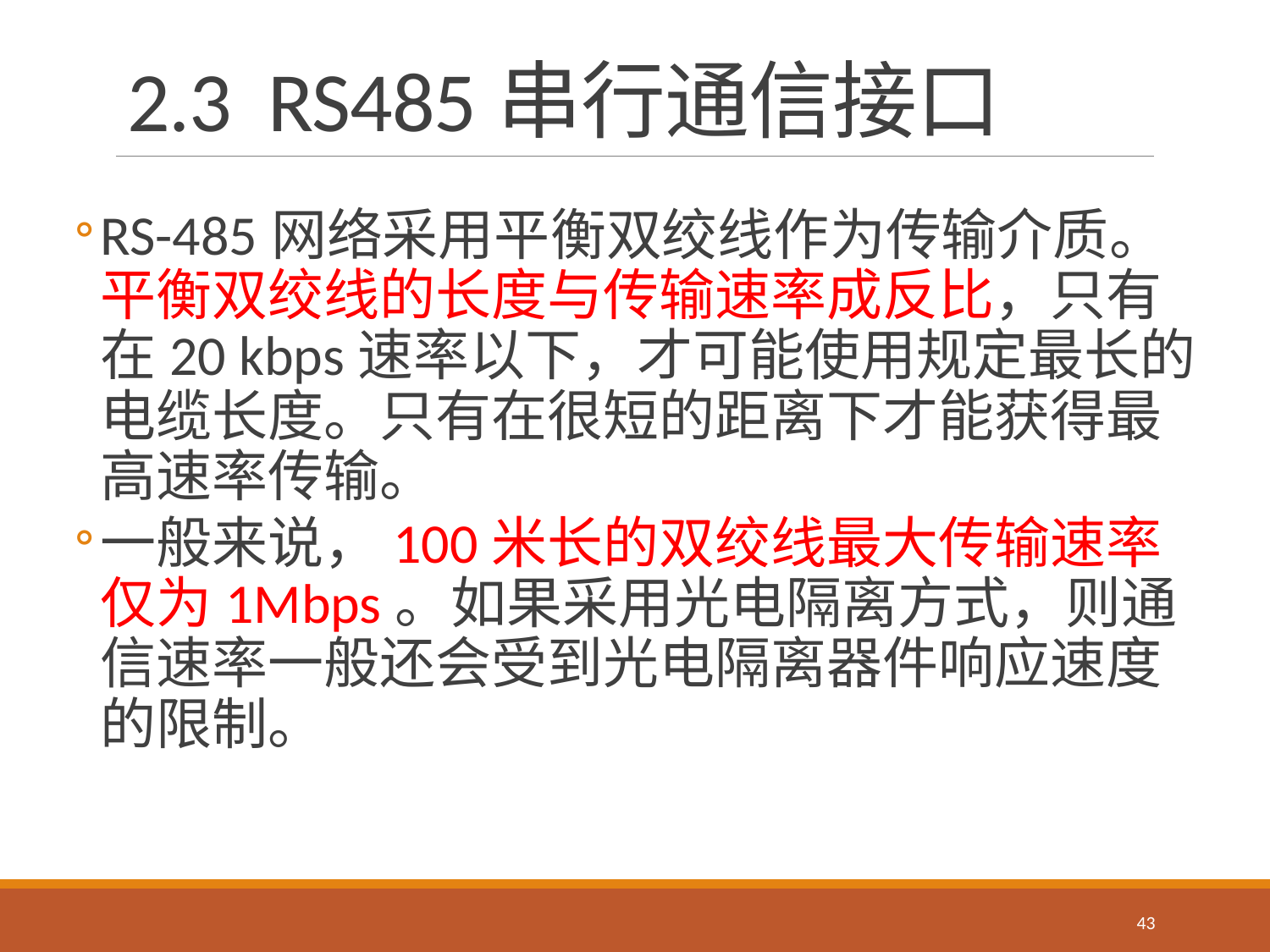

# 2.3  RS485串行通信接口
RS-485网络采用平衡双绞线作为传输介质。平衡双绞线的长度与传输速率成反比，只有在20 kbps速率以下，才可能使用规定最长的电缆长度。只有在很短的距离下才能获得最高速率传输。
一般来说，100米长的双绞线最大传输速率仅为1Mbps。如果采用光电隔离方式，则通信速率一般还会受到光电隔离器件响应速度的限制。

43